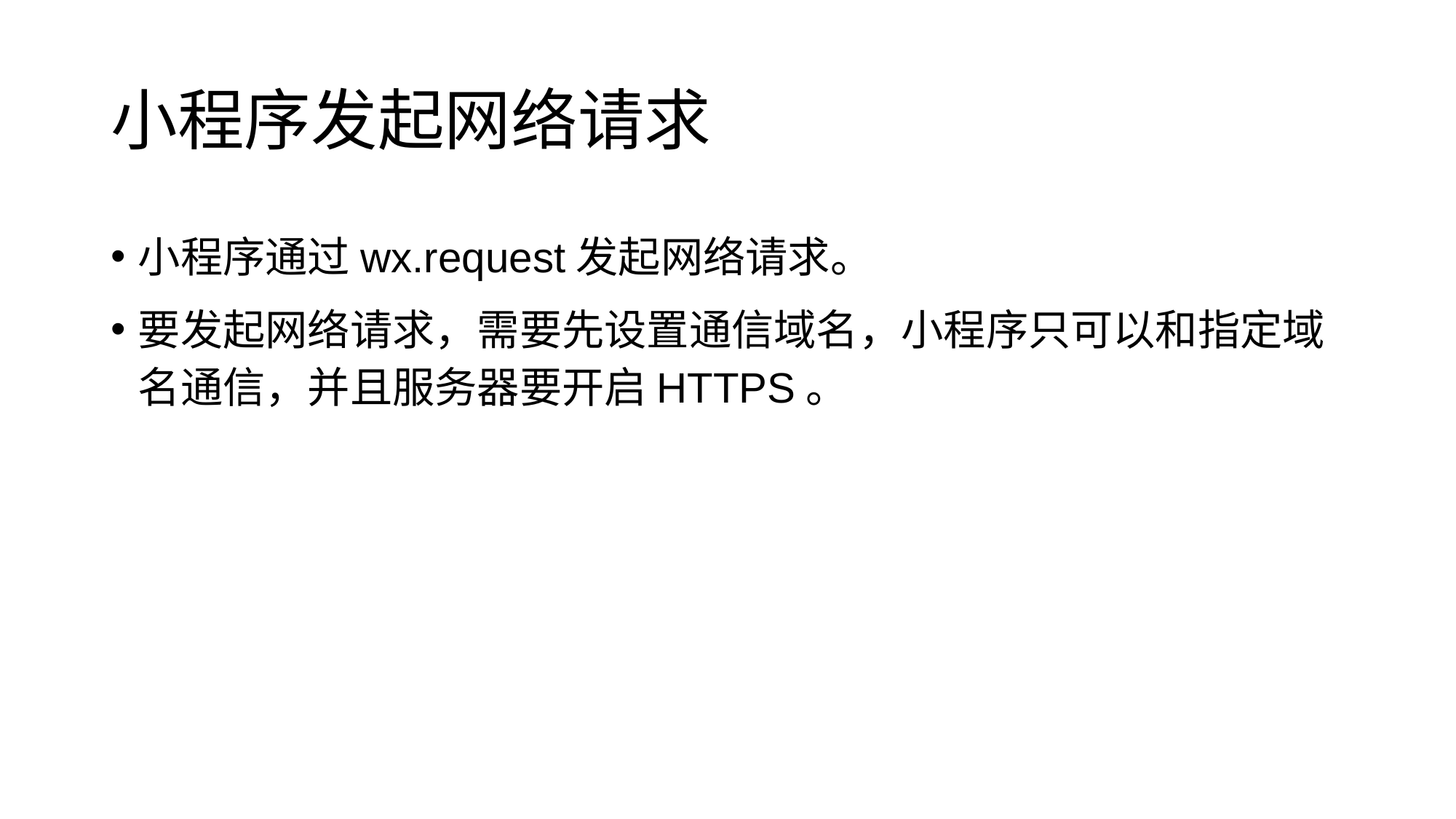

# 小程序发起网络请求
小程序通过wx.request发起网络请求。
要发起网络请求，需要先设置通信域名，小程序只可以和指定域名通信，并且服务器要开启HTTPS。